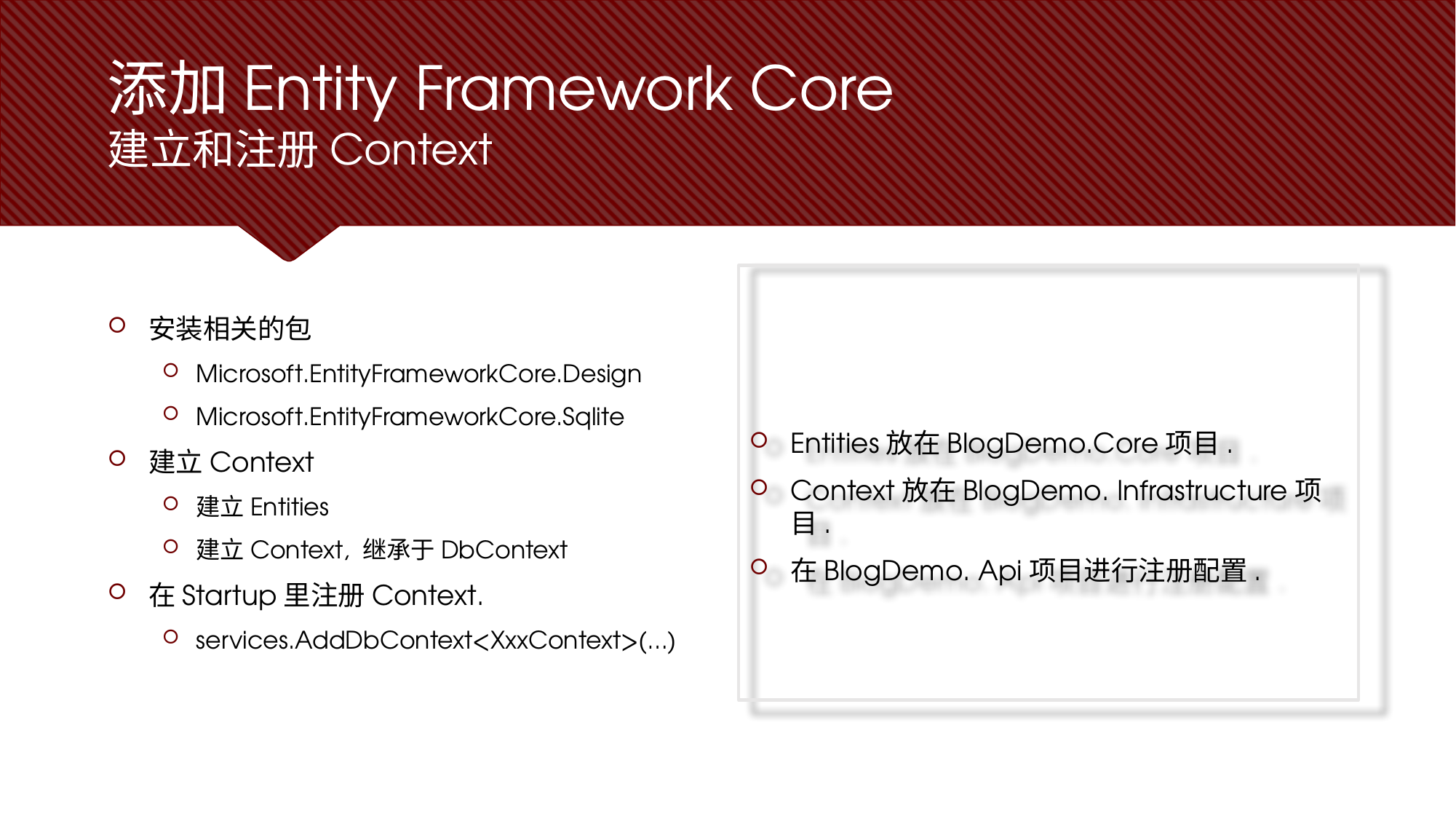

# 添加Entity Framework Core 建立和注册Context

Entities放在BlogDemo.Core项目.
Context放在BlogDemo. Infrastructure项目.
在BlogDemo. Api项目进行注册配置.
安装相关的包
Microsoft.EntityFrameworkCore.Design
Microsoft.EntityFrameworkCore.Sqlite
建立Context
建立Entities
建立Context, 继承于DbContext
在Startup里注册Context.
services.AddDbContext<XxxContext>(…)